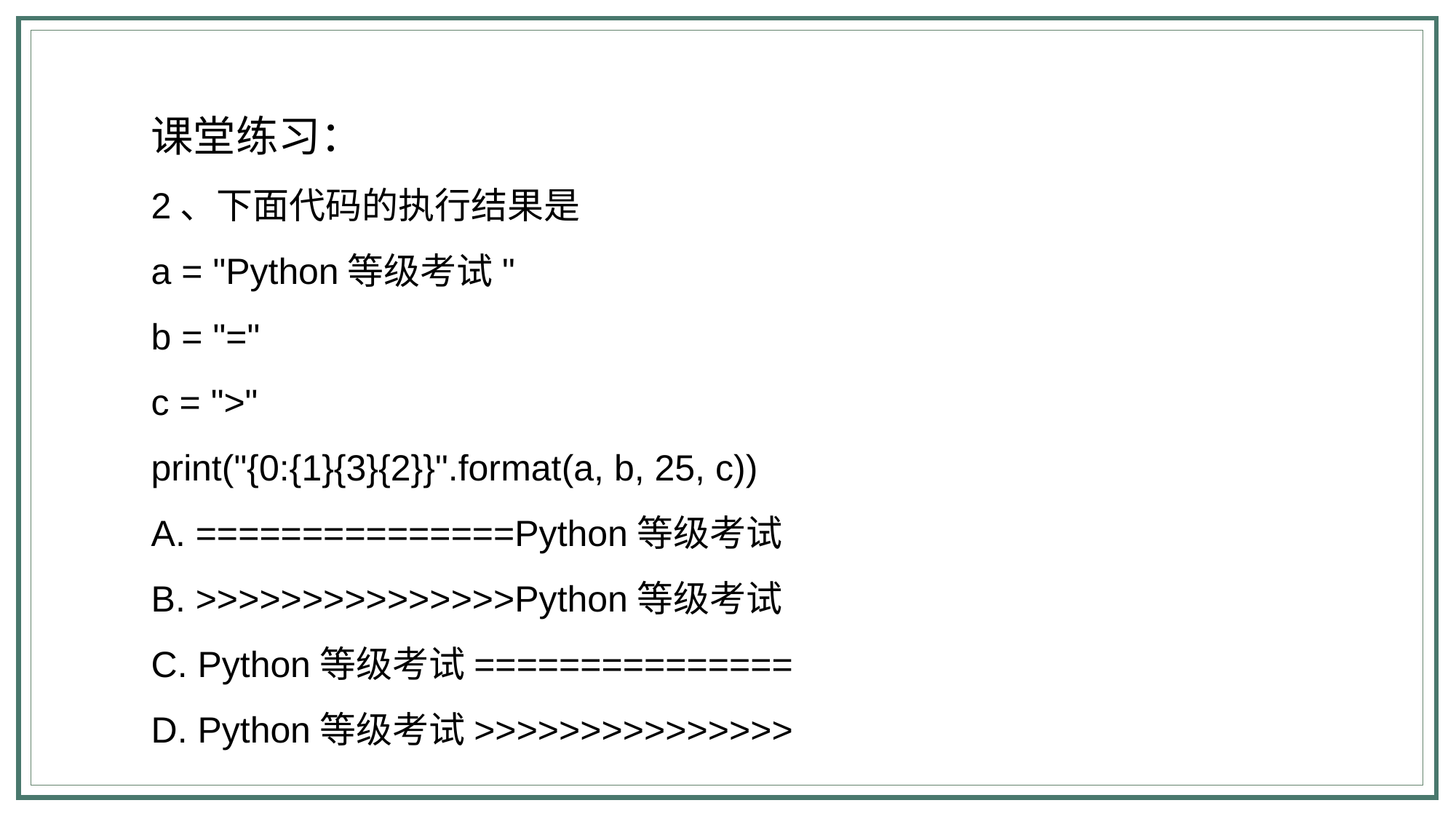

课堂练习：
2、下面代码的执行结果是‬‬‬‬‬‬‬‬‬‬‬‬‬‬‬‬‬‬‬‬‬‬‬‬‬‬‬‬‬‬‬‬‬‬‬‬‬‬‬‬‬‬‬‬‬‬‬‬‬‬‬‬‬‬‬‬‬‬‬‬‬‬‬‬‬‬‬‬‬‬‬‬‬‬‬‬‬‬‬‬‬‬‬‬‬‬‬‬‬‬‬‬‬‬‬‬
a = "Python等级考试"
b = "="
c = ">"
print("{0:{1}{3}{2}}".format(a, b, 25, c))
A. ===============Python等级考试
B. >>>>>>>>>>>>>>>Python等级考试
C. Python等级考试===============
D. Python等级考试>>>>>>>>>>>>>>>